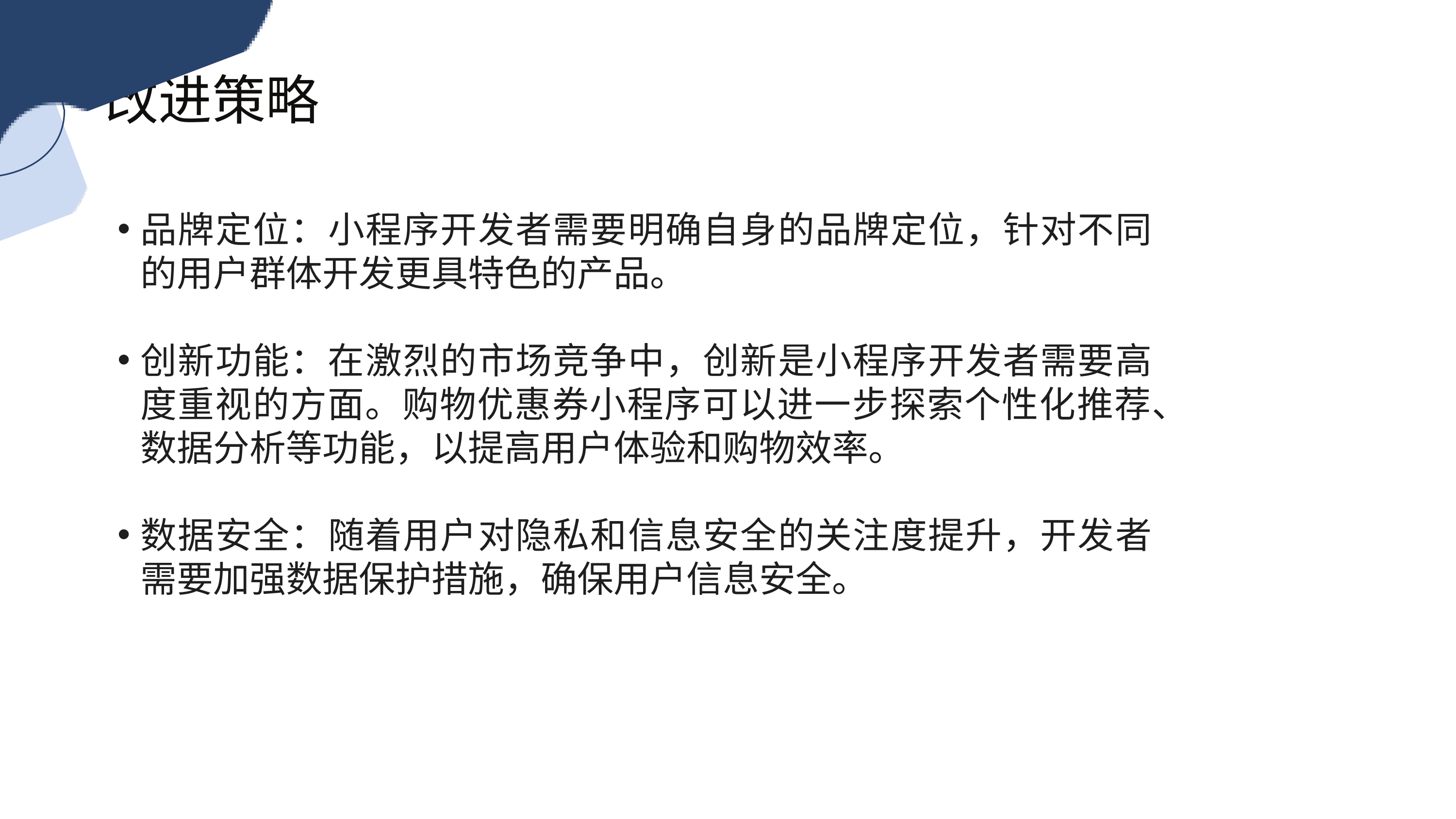

改进策略
品牌定位：小程序开发者需要明确自身的品牌定位，针对不同的用户群体开发更具特色的产品。

创新功能：在激烈的市场竞争中，创新是小程序开发者需要高度重视的方面。购物优惠券小程序可以进一步探索个性化推荐、数据分析等功能，以提高用户体验和购物效率。

数据安全：随着用户对隐私和信息安全的关注度提升，开发者需要加强数据保护措施，确保用户信息安全。